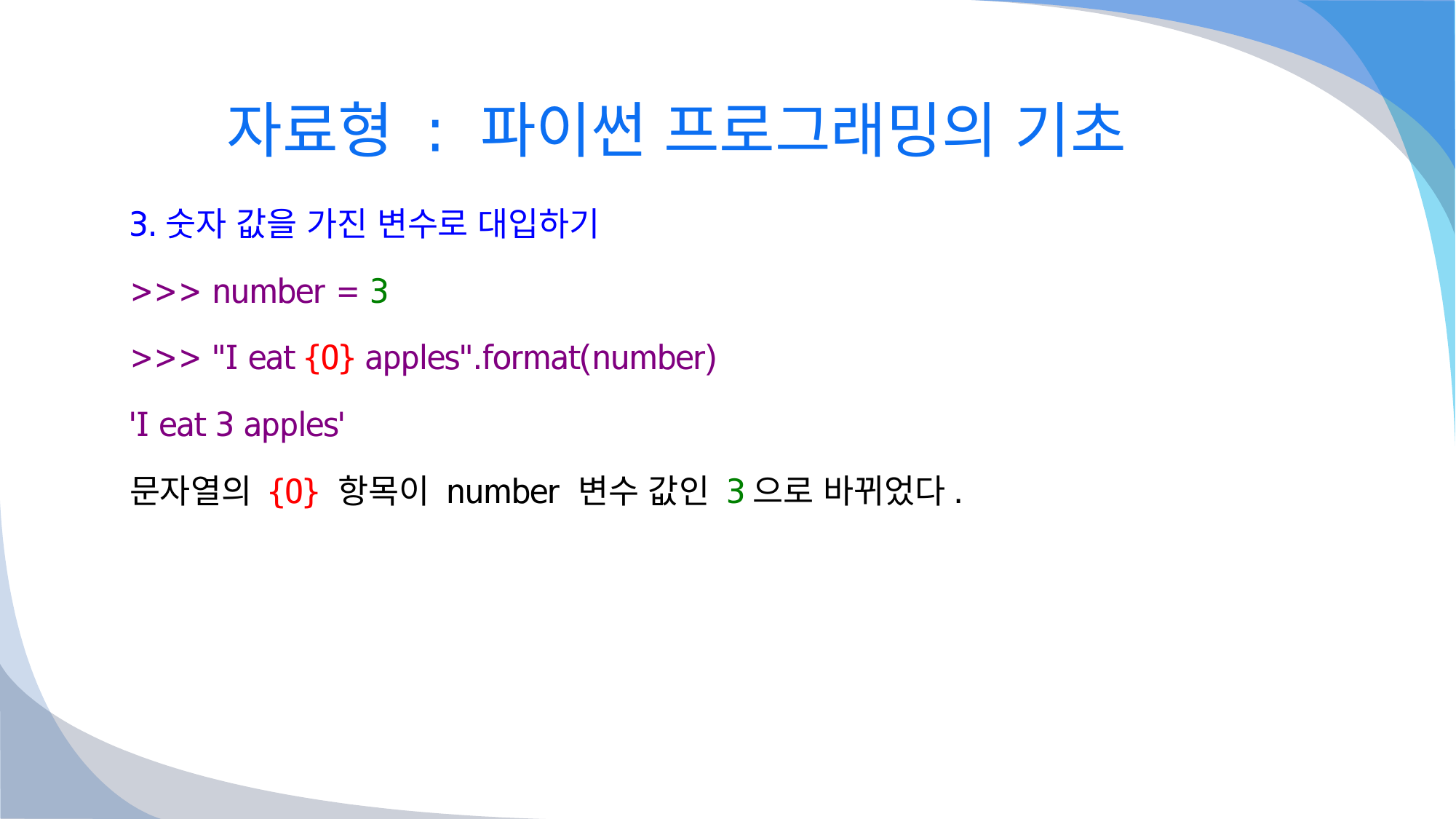

# 자료형 : 파이썬 프로그래밍의 기초
3.숫자 값을 가진 변수로 대입하기
>>> number = 3
>>> "I eat {0} apples".format(number)
'I eat 3 apples'
문자열의 {0} 항목이 number 변수 값인 3으로 바뀌었다.